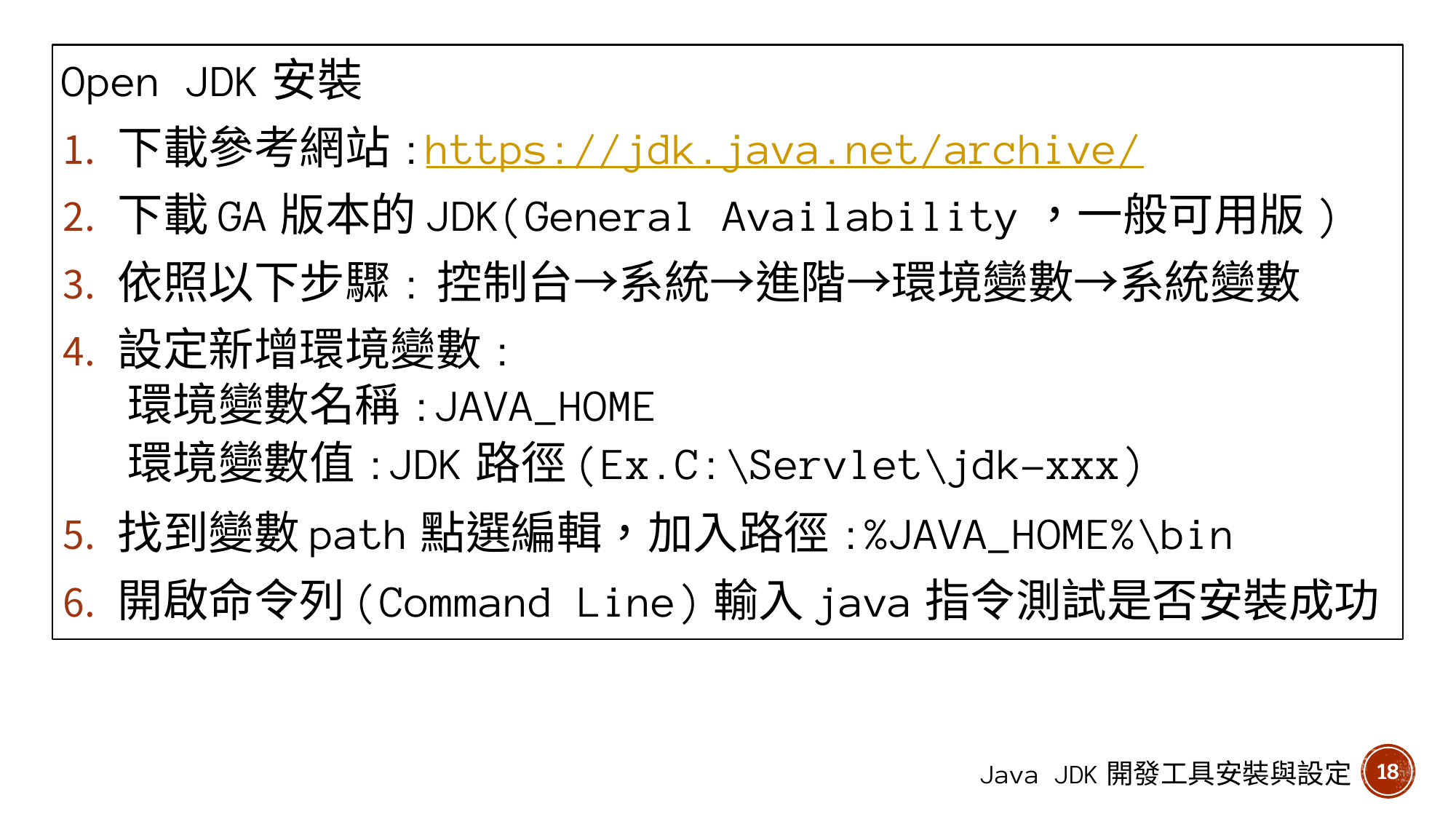

Open JDK安裝
下載參考網站:https://jdk.java.net/archive/
下載GA版本的JDK(General Availability，一般可用版)
依照以下步驟:控制台→系統→進階→環境變數→系統變數
設定新增環境變數:
環境變數名稱:JAVA_HOME
環境變數值:JDK路徑(Ex.C:\Servlet\jdk-xxx)
找到變數path點選編輯，加入路徑:%JAVA_HOME%\bin
開啟命令列(Command Line)輸入java指令測試是否安裝成功
18
Java JDK開發工具安裝與設定